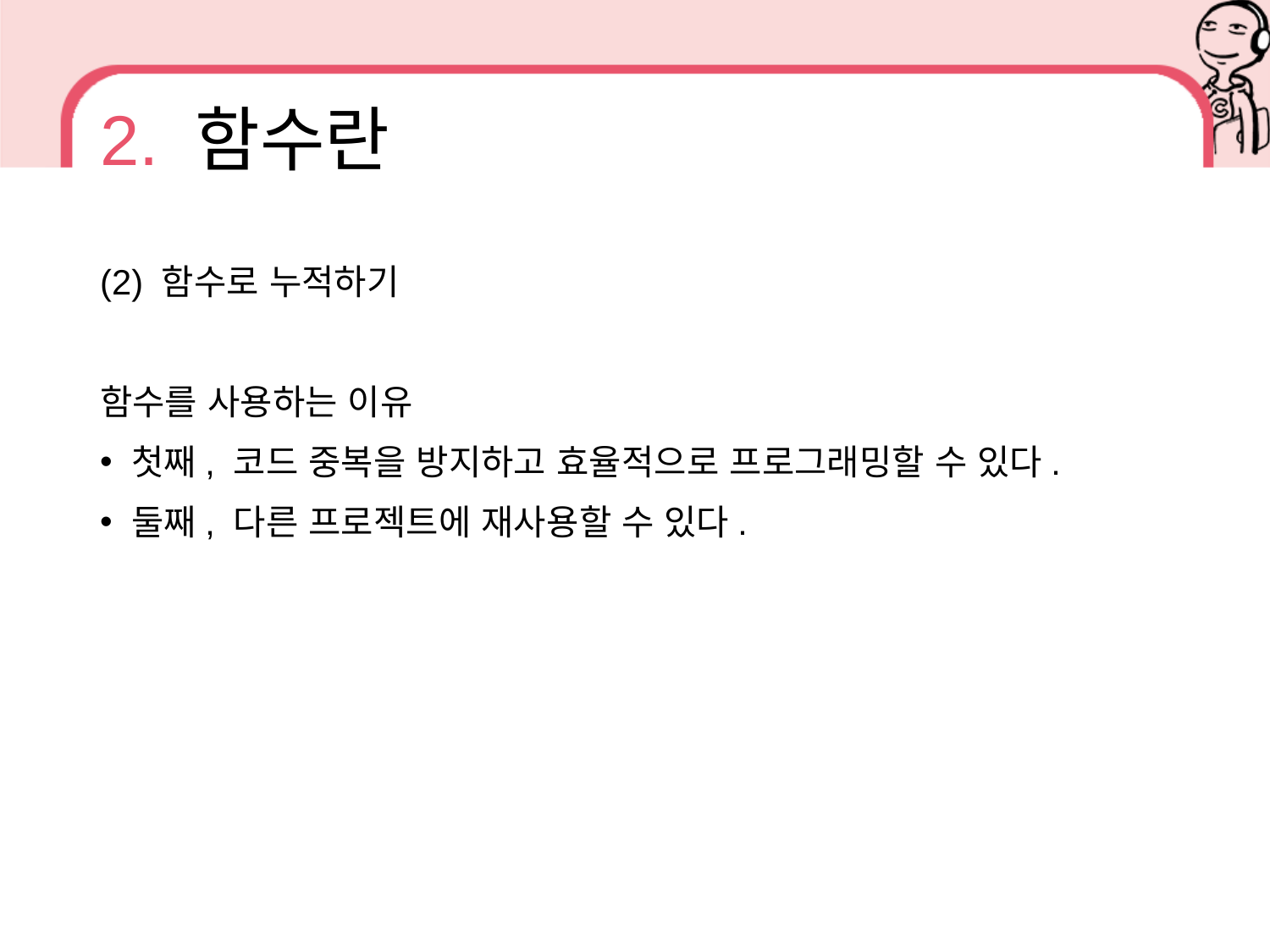

# 2. 함수란
(2) 함수로 누적하기

함수를 사용하는 이유
첫째, 코드 중복을 방지하고 효율적으로 프로그래밍할 수 있다.
둘째, 다른 프로젝트에 재사용할 수 있다.